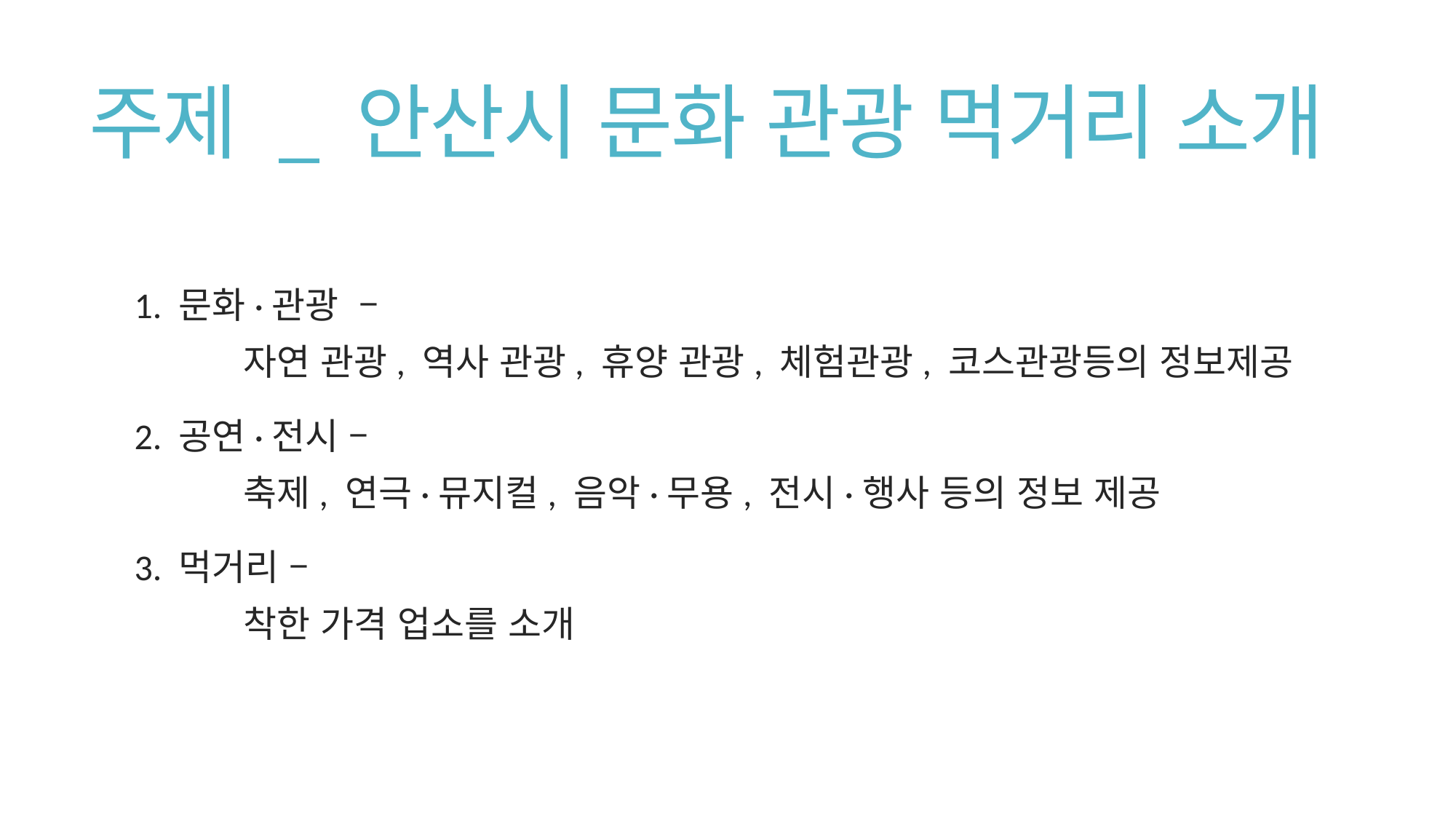

# 주제 _ 안산시 문화 관광 먹거리 소개
1. 문화·관광  –
		자연 관광, 역사 관광, 휴양 관광, 체험관광, 코스관광등의 정보제공
2. 공연·전시 –
		축제, 연극·뮤지컬, 음악·무용, 전시·행사 등의 정보 제공
3. 먹거리 –
		착한 가격 업소를 소개